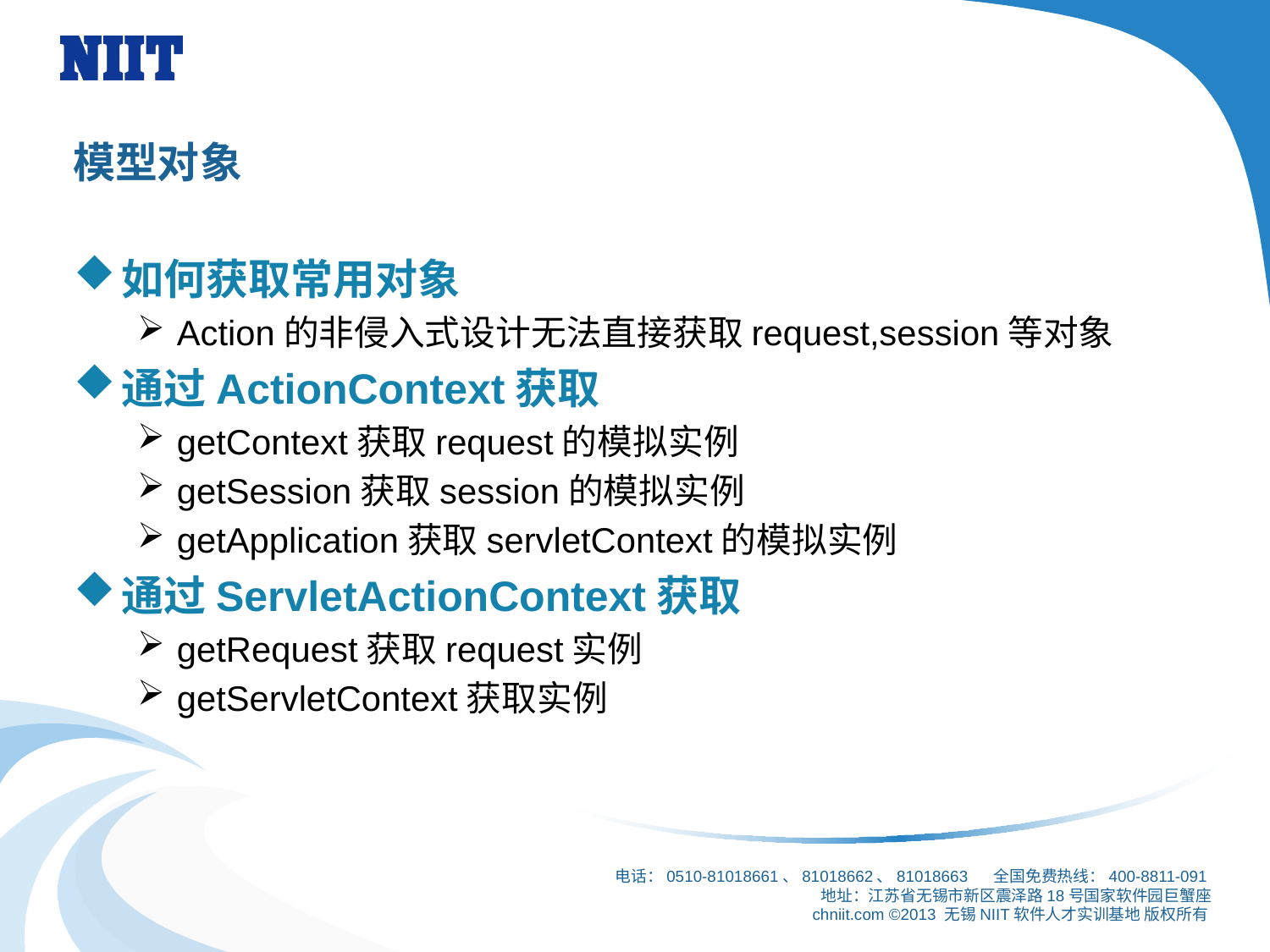

# 模型对象
如何获取常用对象
Action的非侵入式设计无法直接获取request,session等对象
通过ActionContext获取
getContext获取request的模拟实例
getSession获取session的模拟实例
getApplication获取servletContext的模拟实例
通过ServletActionContext获取
getRequest获取request实例
getServletContext获取实例